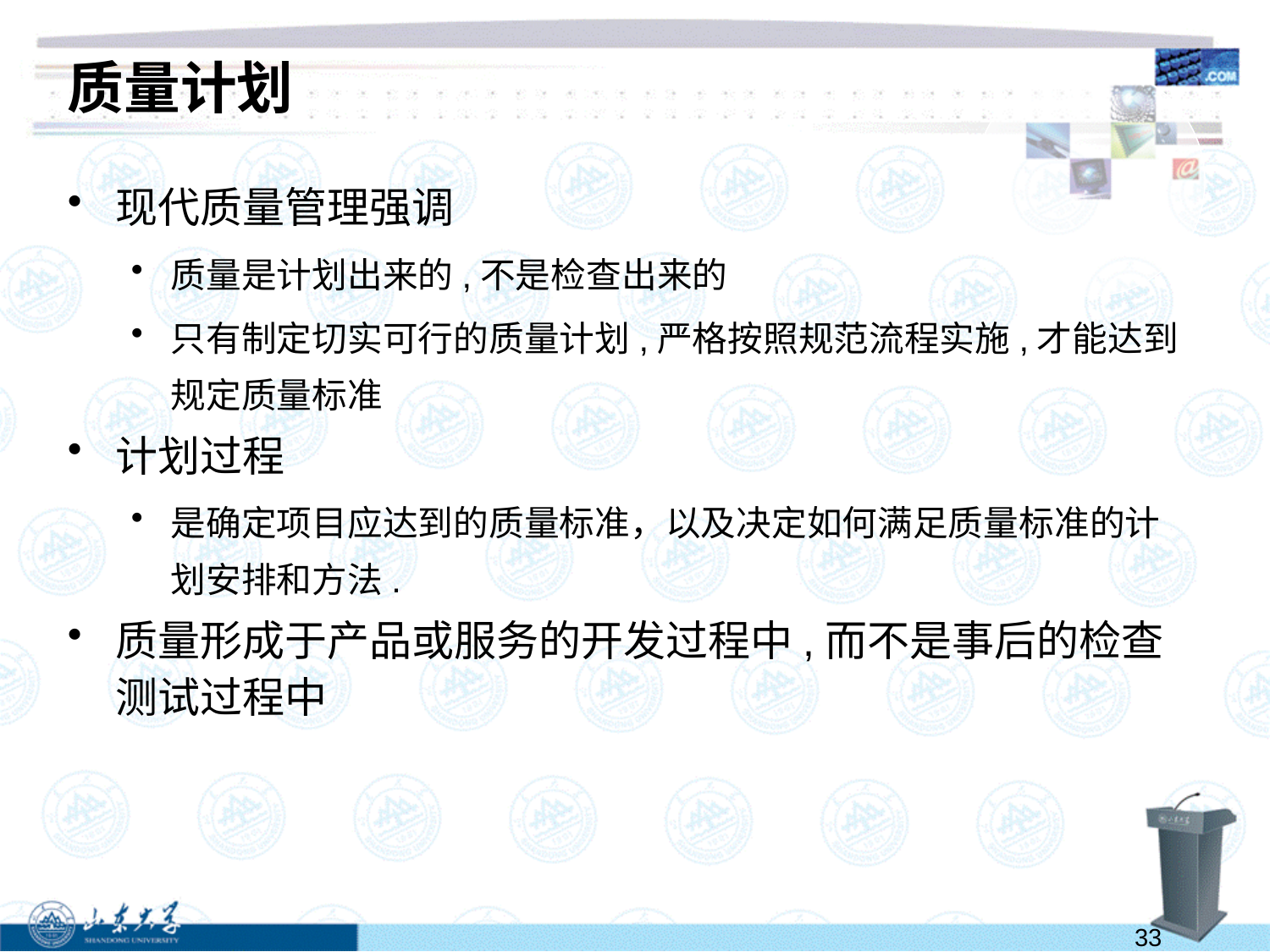

# 质量计划
现代质量管理强调
质量是计划出来的,不是检查出来的
只有制定切实可行的质量计划,严格按照规范流程实施,才能达到规定质量标准
计划过程
是确定项目应达到的质量标准，以及决定如何满足质量标准的计划安排和方法.
质量形成于产品或服务的开发过程中,而不是事后的检查测试过程中

33